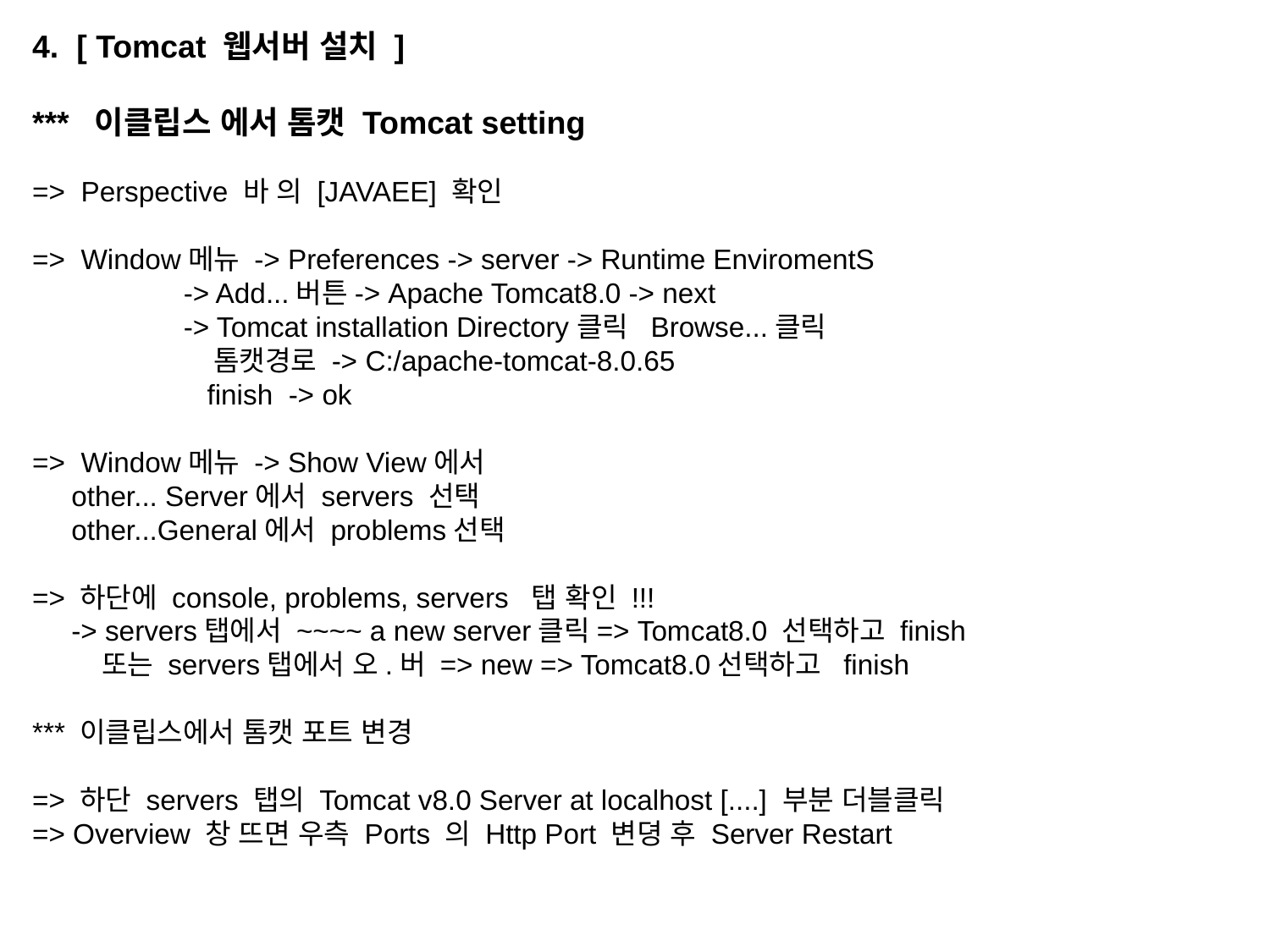

4.  [ Tomcat 웹서버 설치 ]

***  이클립스 에서 톰캣 Tomcat setting

=>  Perspective 바 의 [JAVAEE] 확인

=>  Window메뉴 -> Preferences -> server -> Runtime EnviromentS
		-> Add...버튼-> Apache Tomcat8.0 -> next
		-> Tomcat installation Directory클릭  Browse...클릭
		   톰캣경로 -> C:/apache-tomcat-8.0.65
		   finish  -> ok

=>  Window메뉴 -> Show View에서
     other... Server에서 servers 선택
     other...General에서 problems선택

=> 하단에 console, problems, servers  탭 확인 !!!
     -> servers탭에서 ~~~~ a new server클릭=> Tomcat8.0 선택하고 finish
        또는 servers탭에서 오.버 => new => Tomcat8.0선택하고  finish

*** 이클립스에서 톰캣 포트 변경

=> 하단 servers 탭의 Tomcat v8.0 Server at localhost [....] 부분 더블클릭
=> Overview 창 뜨면 우측 Ports 의 Http Port 변뎡 후 Server Restart